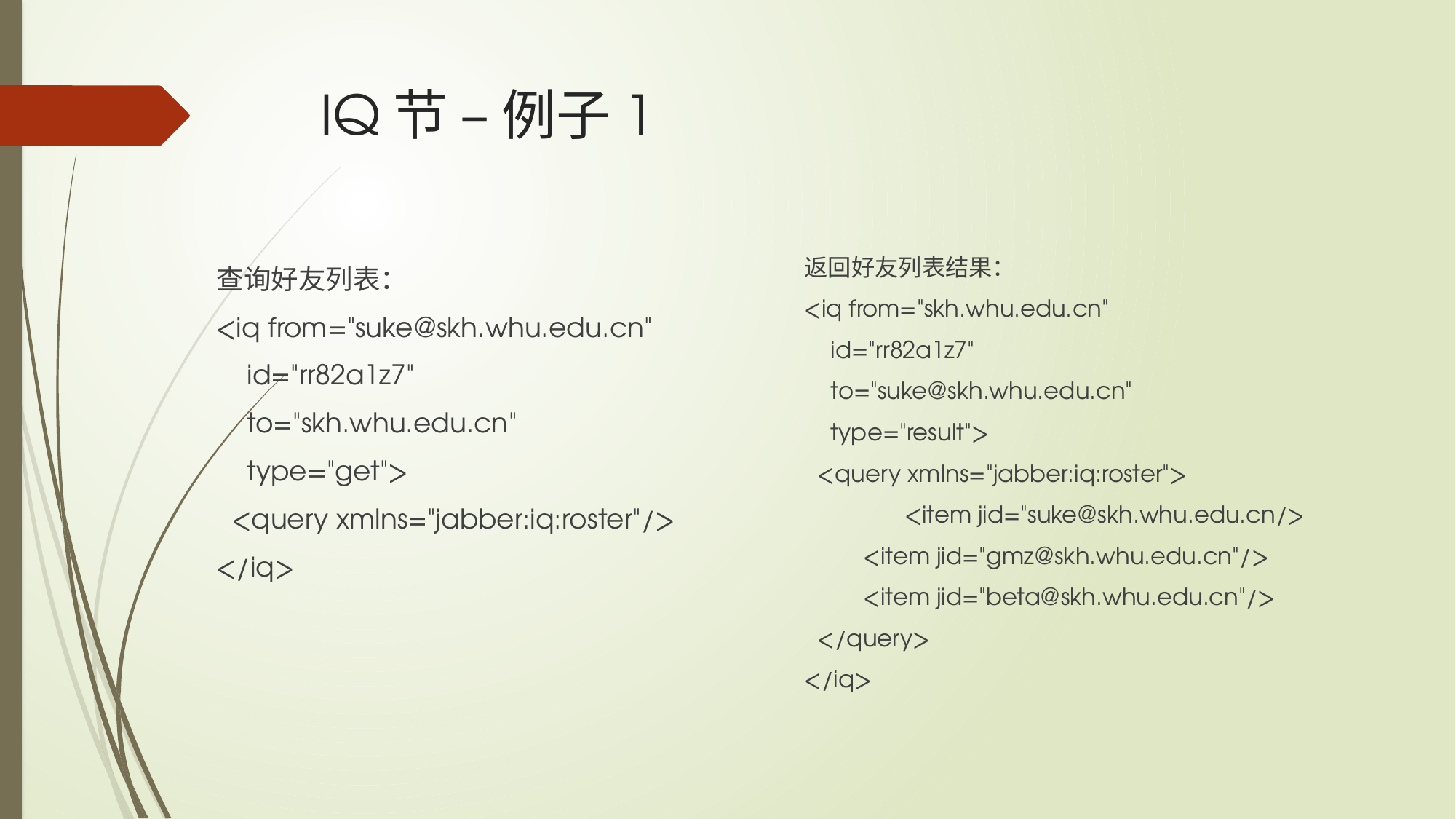

# IQ节 – 例子1
返回好友列表结果：
<iq from="skh.whu.edu.cn"
    id="rr82a1z7"
    to="suke@skh.whu.edu.cn"
    type="result">
  <query xmlns="jabber:iq:roster">
      	 <item jid="suke@skh.whu.edu.cn/>
         <item jid="gmz@skh.whu.edu.cn"/>
         <item jid="beta@skh.whu.edu.cn"/>
  </query>
</iq>

查询好友列表：
<iq from="suke@skh.whu.edu.cn"
    id="rr82a1z7"
    to="skh.whu.edu.cn"
    type="get">
  <query xmlns="jabber:iq:roster"/>
</iq>